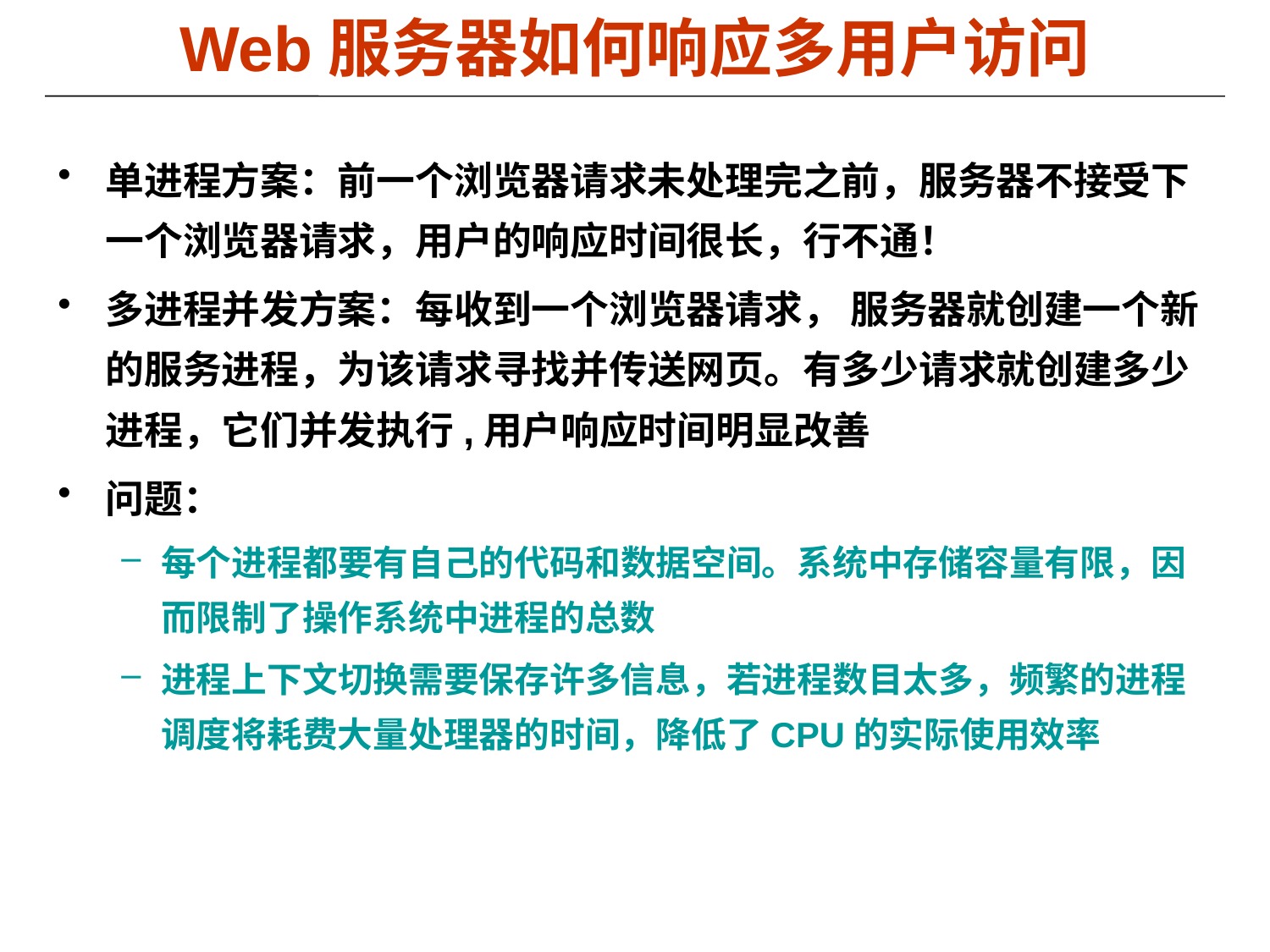

# Web服务器如何响应多用户访问
单进程方案：前一个浏览器请求未处理完之前，服务器不接受下一个浏览器请求，用户的响应时间很长，行不通！
多进程并发方案：每收到一个浏览器请求， 服务器就创建一个新的服务进程，为该请求寻找并传送网页。有多少请求就创建多少进程，它们并发执行,用户响应时间明显改善
问题：
每个进程都要有自己的代码和数据空间。系统中存储容量有限，因而限制了操作系统中进程的总数
进程上下文切换需要保存许多信息，若进程数目太多，频繁的进程调度将耗费大量处理器的时间，降低了CPU的实际使用效率